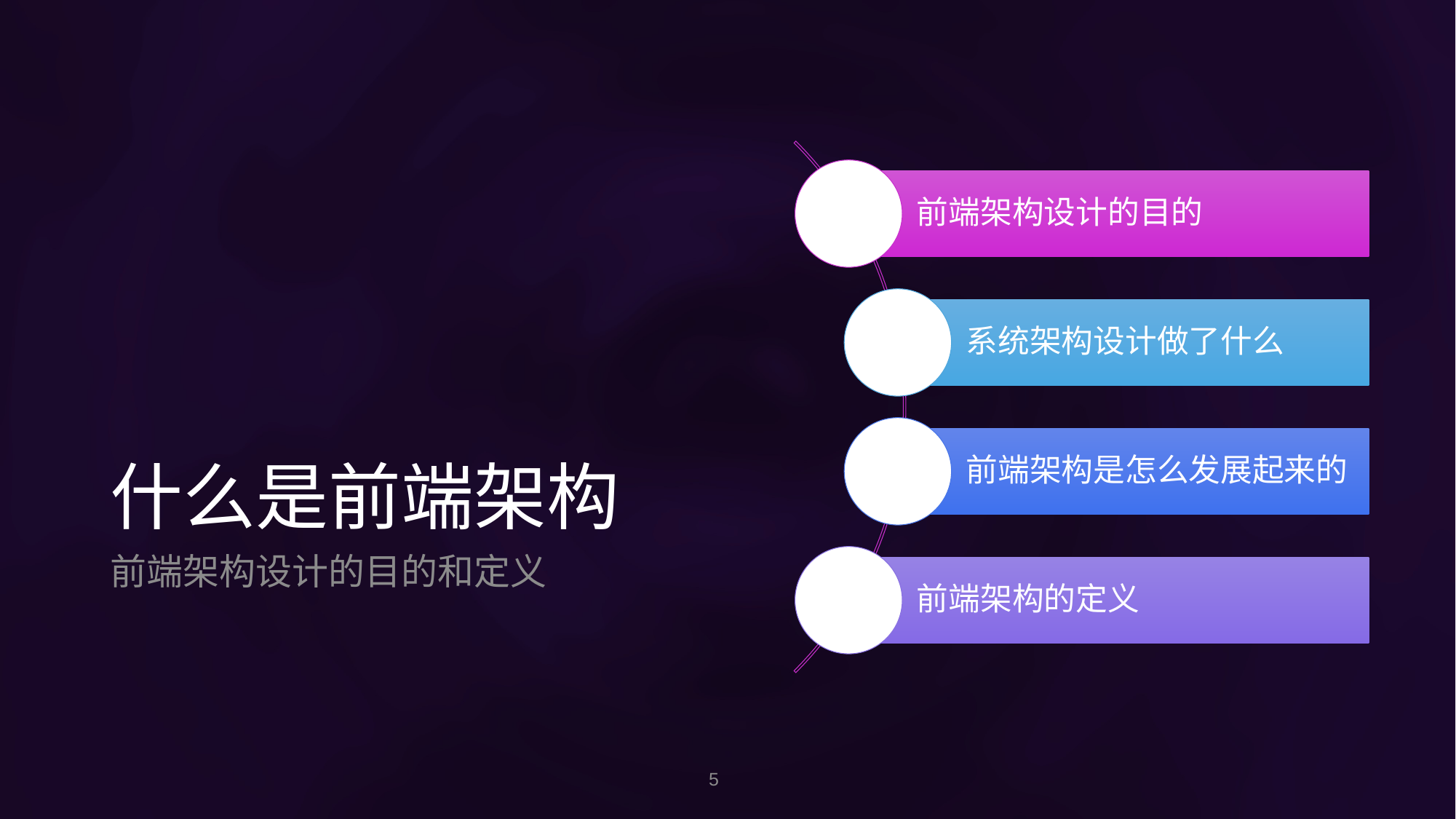

前端架构设计的目的
系统架构设计做了什么
前端架构是怎么发展起来的
前端架构的定义
# 什么是前端架构
前端架构设计的目的和定义
5